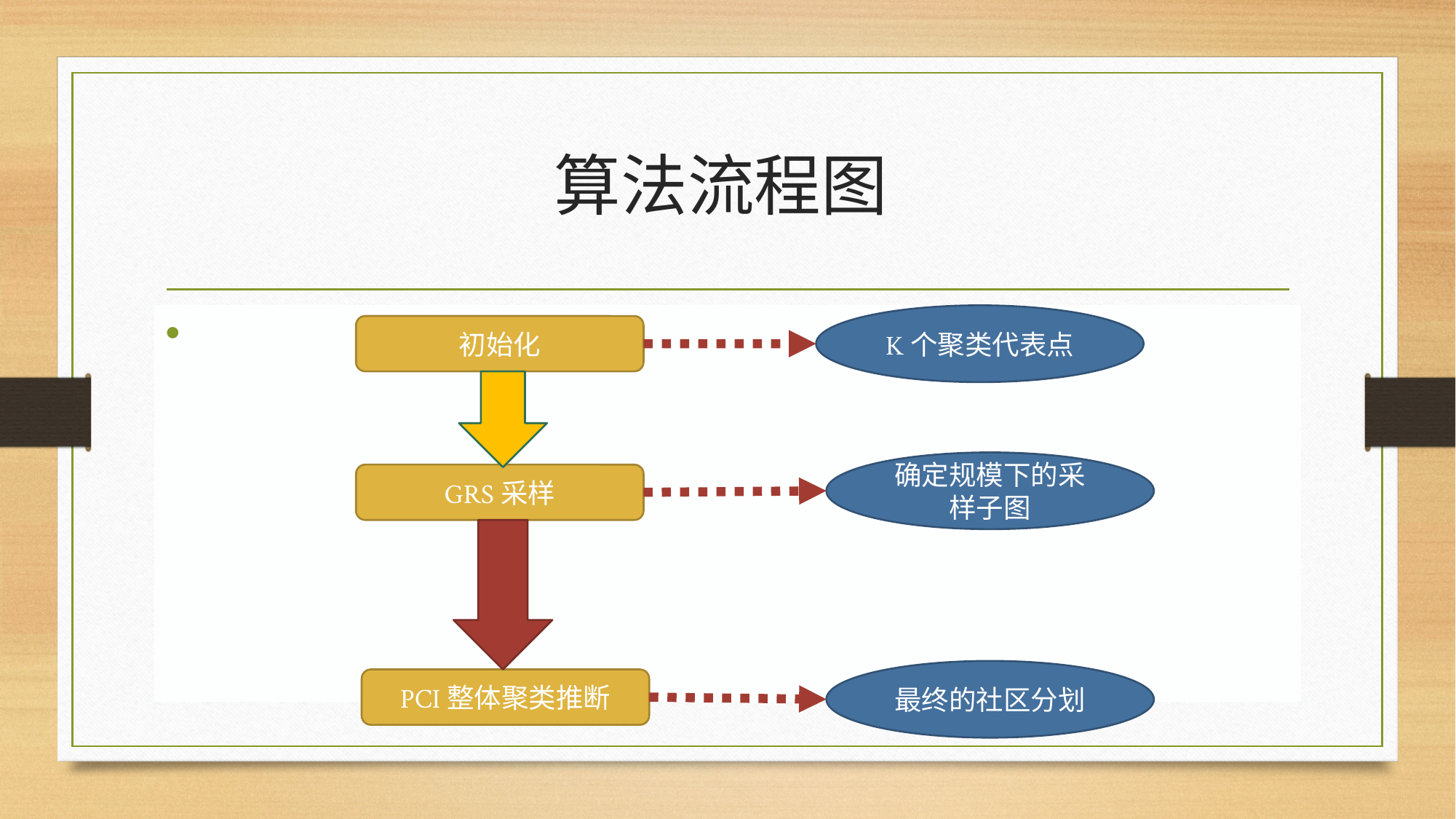

# 算法流程图
K个聚类代表点
初始化

确定规模下的采样子图
GRS采样

最终的社区分划
PCI整体聚类推断